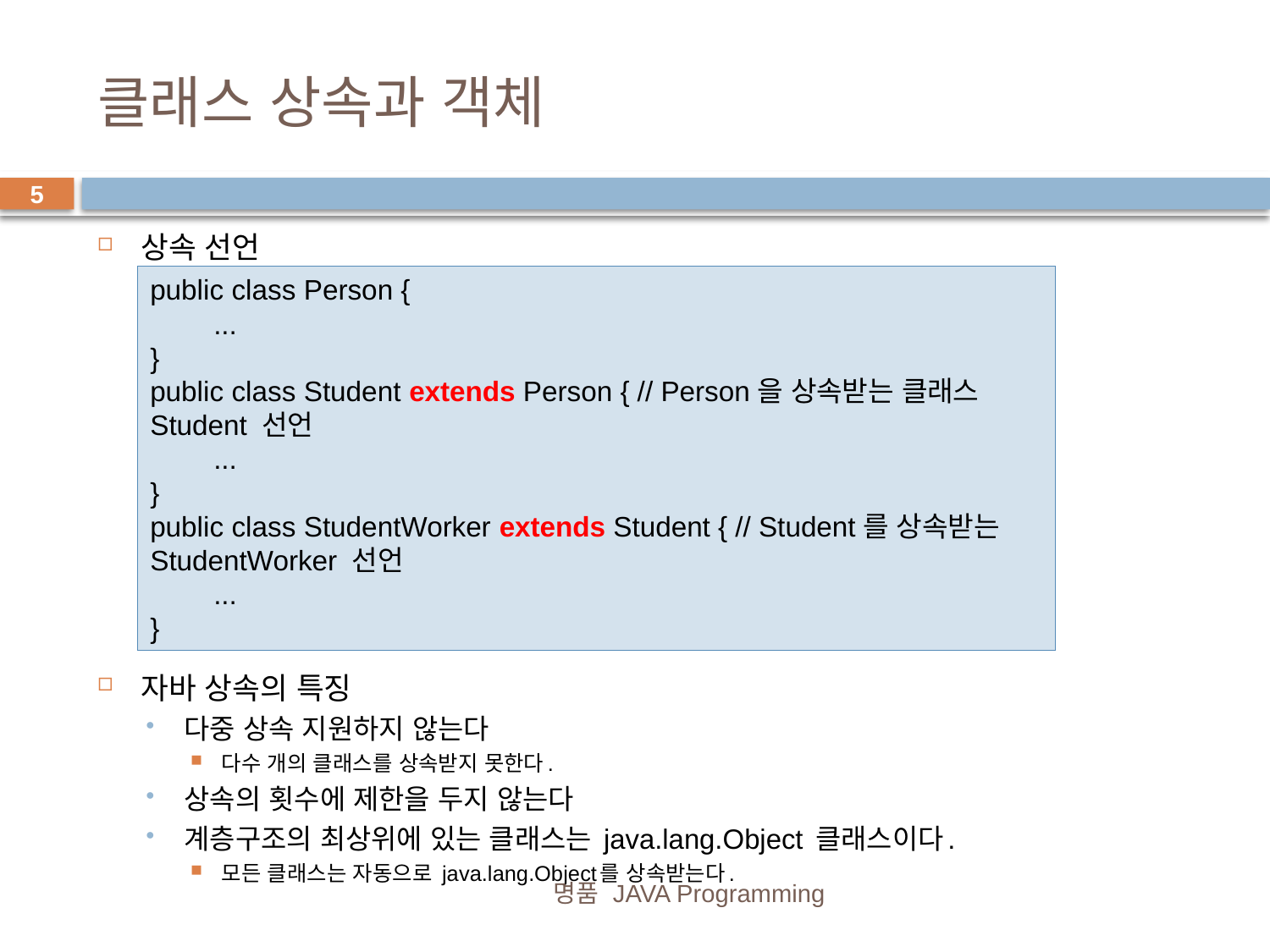

# 클래스 상속과 객체
5
상속 선언

자바 상속의 특징
다중 상속 지원하지 않는다
다수 개의 클래스를 상속받지 못한다.
상속의 횟수에 제한을 두지 않는다
계층구조의 최상위에 있는 클래스는 java.lang.Object 클래스이다.
모든 클래스는 자동으로 java.lang.Object를 상속받는다.
public class Person {
...
}
public class Student extends Person { // Person을 상속받는 클래스 Student 선언
...
}
public class StudentWorker extends Student { // Student를 상속받는 StudentWorker 선언
...
}
명품 JAVA Programming